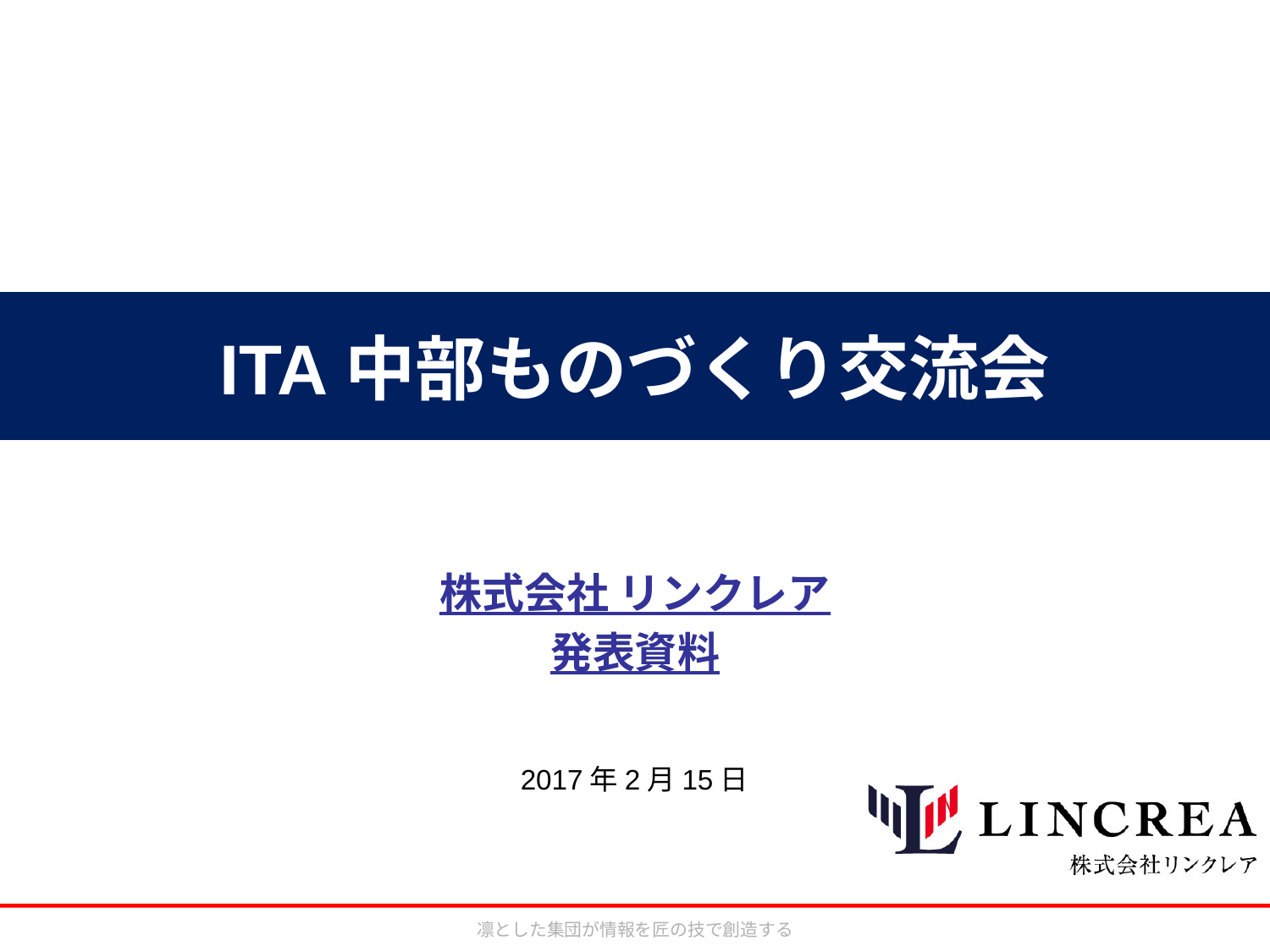

御中
# ITA中部ものづくり交流会
株式会社 リンクレア
発表資料
2017年2月15日